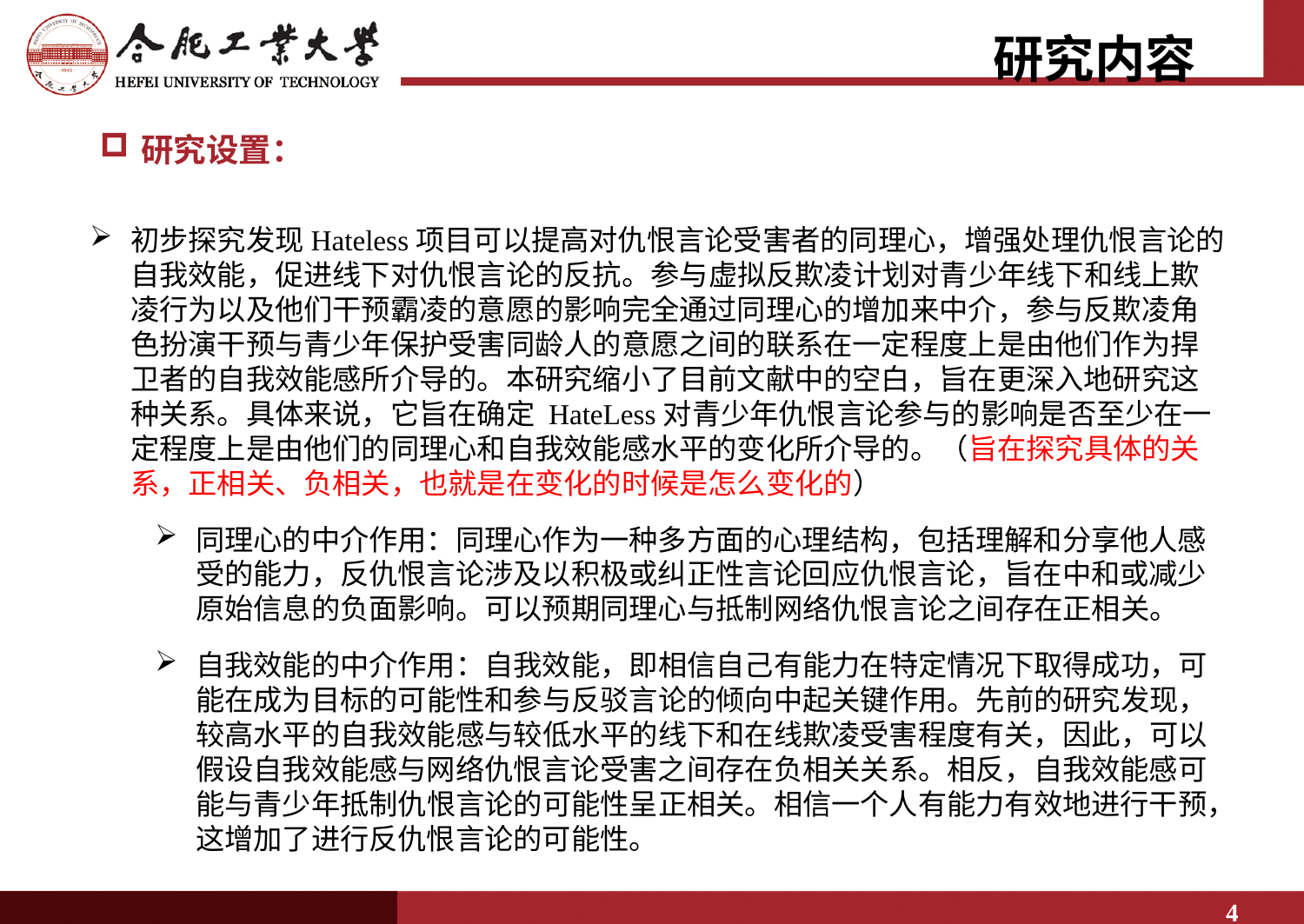

研究内容
研究设置：
初步探究发现Hateless项目可以提高对仇恨言论受害者的同理心，增强处理仇恨言论的自我效能，促进线下对仇恨言论的反抗。参与虚拟反欺凌计划对青少年线下和线上欺凌行为以及他们干预霸凌的意愿的影响完全通过同理心的增加来中介，参与反欺凌角色扮演干预与青少年保护受害同龄人的意愿之间的联系在一定程度上是由他们作为捍卫者的自我效能感所介导的。本研究缩小了目前文献中的空白，旨在更深入地研究这种关系。具体来说，它旨在确定 HateLess对青少年仇恨言论参与的影响是否至少在一定程度上是由他们的同理心和自我效能感水平的变化所介导的。（旨在探究具体的关系，正相关、负相关，也就是在变化的时候是怎么变化的）
同理心的中介作用：同理心作为一种多方面的心理结构，包括理解和分享他人感受的能力，反仇恨言论涉及以积极或纠正性言论回应仇恨言论，旨在中和或减少原始信息的负面影响。可以预期同理心与抵制网络仇恨言论之间存在正相关。
自我效能的中介作用：自我效能，即相信自己有能力在特定情况下取得成功，可能在成为目标的可能性和参与反驳言论的倾向中起关键作用。先前的研究发现，较高水平的自我效能感与较低水平的线下和在线欺凌受害程度有关，因此，可以假设自我效能感与网络仇恨言论受害之间存在负相关关系。相反，自我效能感可能与青少年抵制仇恨言论的可能性呈正相关。相信一个人有能力有效地进行干预，这增加了进行反仇恨言论的可能性。
4